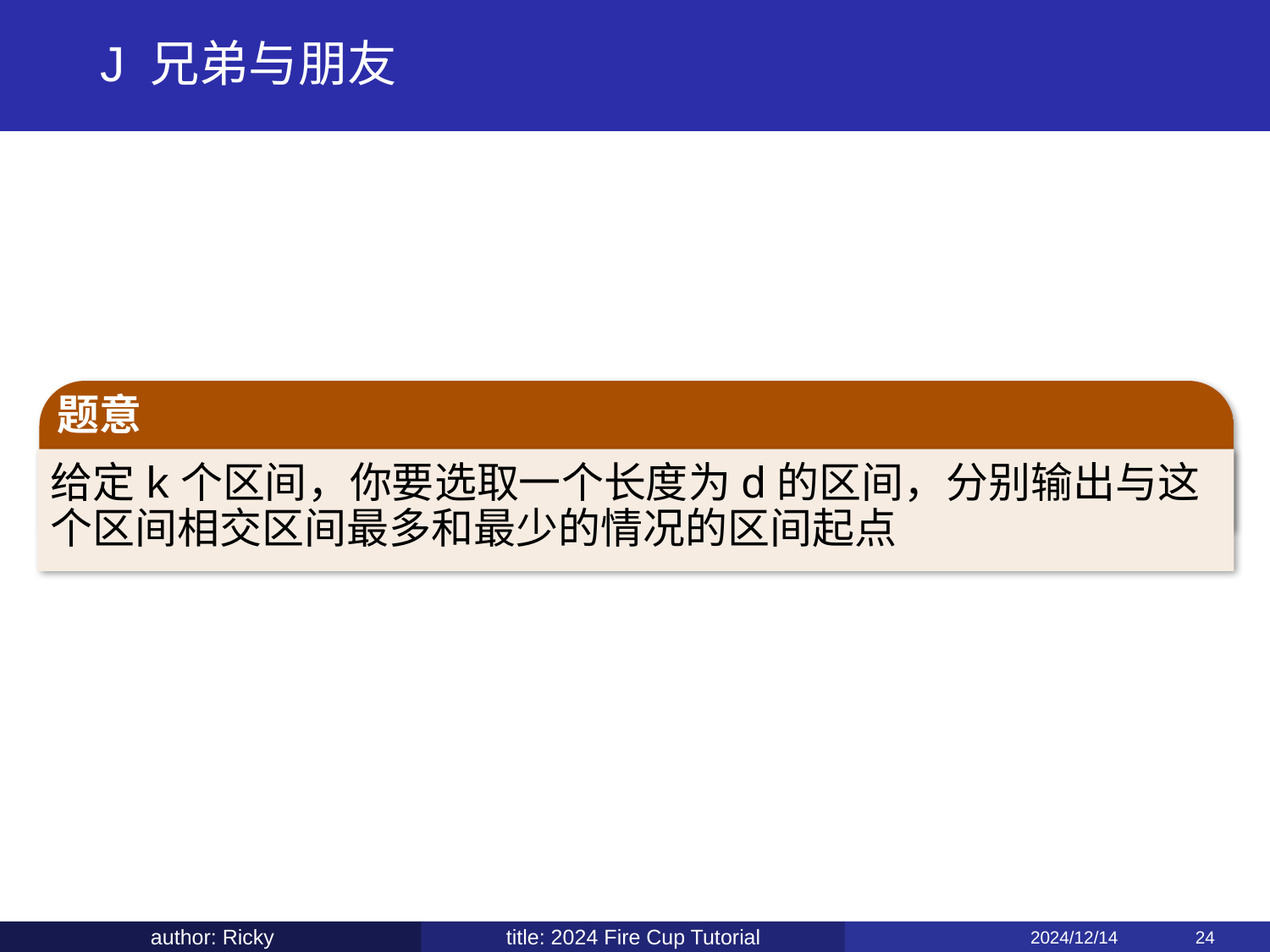

# J 兄弟与朋友

题意
给定k个区间，你要选取一个长度为d的区间，分别输出与这个区间相交区间最多和最少的情况的区间起点